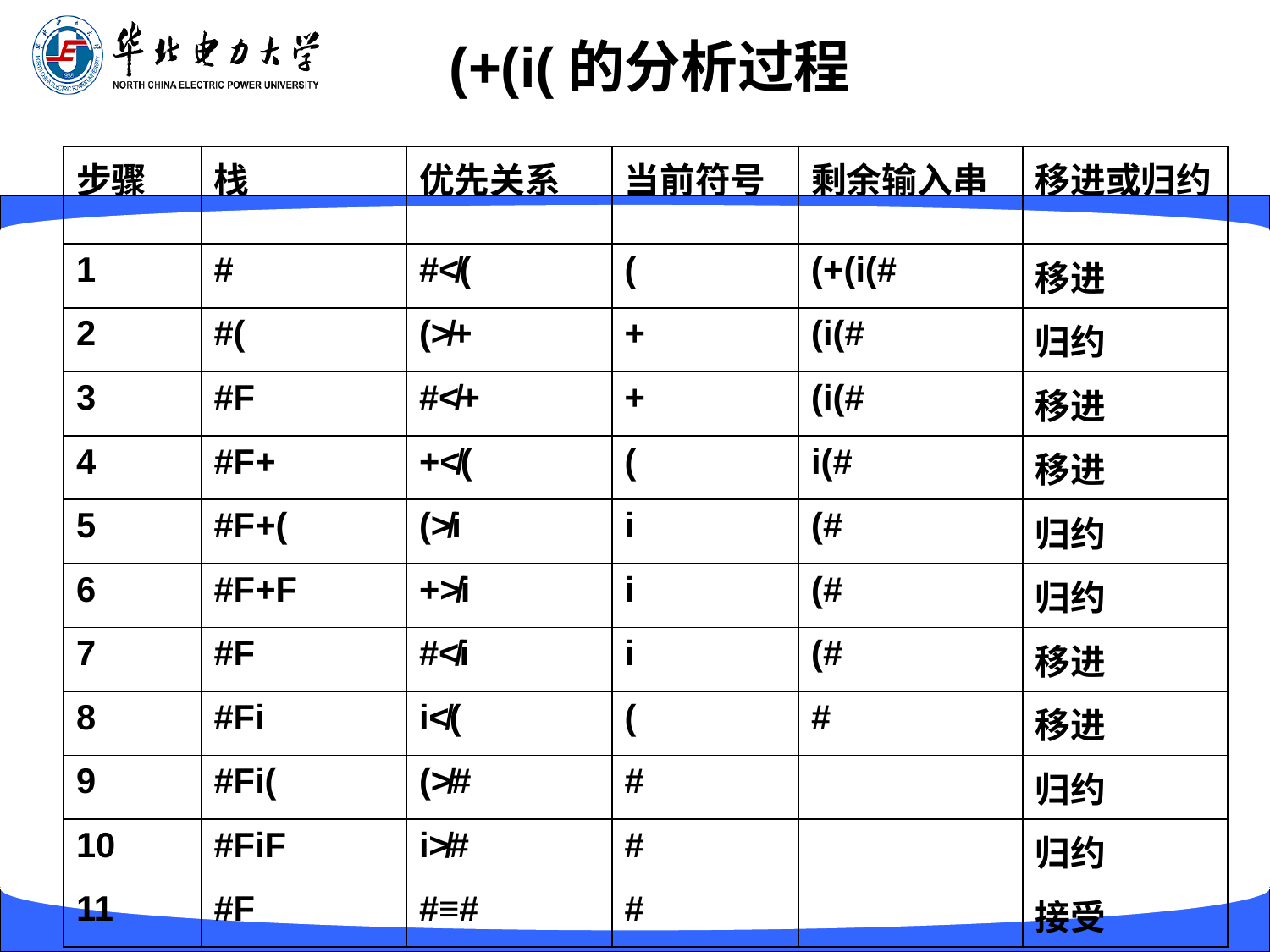

# (+(i(的分析过程
| 步骤 | 栈 | 优先关系 | 当前符号 | 剩余输入串 | 移进或归约 |
| --- | --- | --- | --- | --- | --- |
| 1 | # | #≮( | ( | (+(i(# | 移进 |
| 2 | #( | (≯+ | + | (i(# | 归约 |
| 3 | #F | #≮+ | + | (i(# | 移进 |
| 4 | #F+ | +≮( | ( | i(# | 移进 |
| 5 | #F+( | (≯i | i | (# | 归约 |
| 6 | #F+F | +≯i | i | (# | 归约 |
| 7 | #F | #≮i | i | (# | 移进 |
| 8 | #Fi | i≮( | ( | # | 移进 |
| 9 | #Fi( | (≯# | # |  | 归约 |
| 10 | #FiF | i≯# | # |  | 归约 |
| 11 | #F | #≡# | # |  | 接受 |